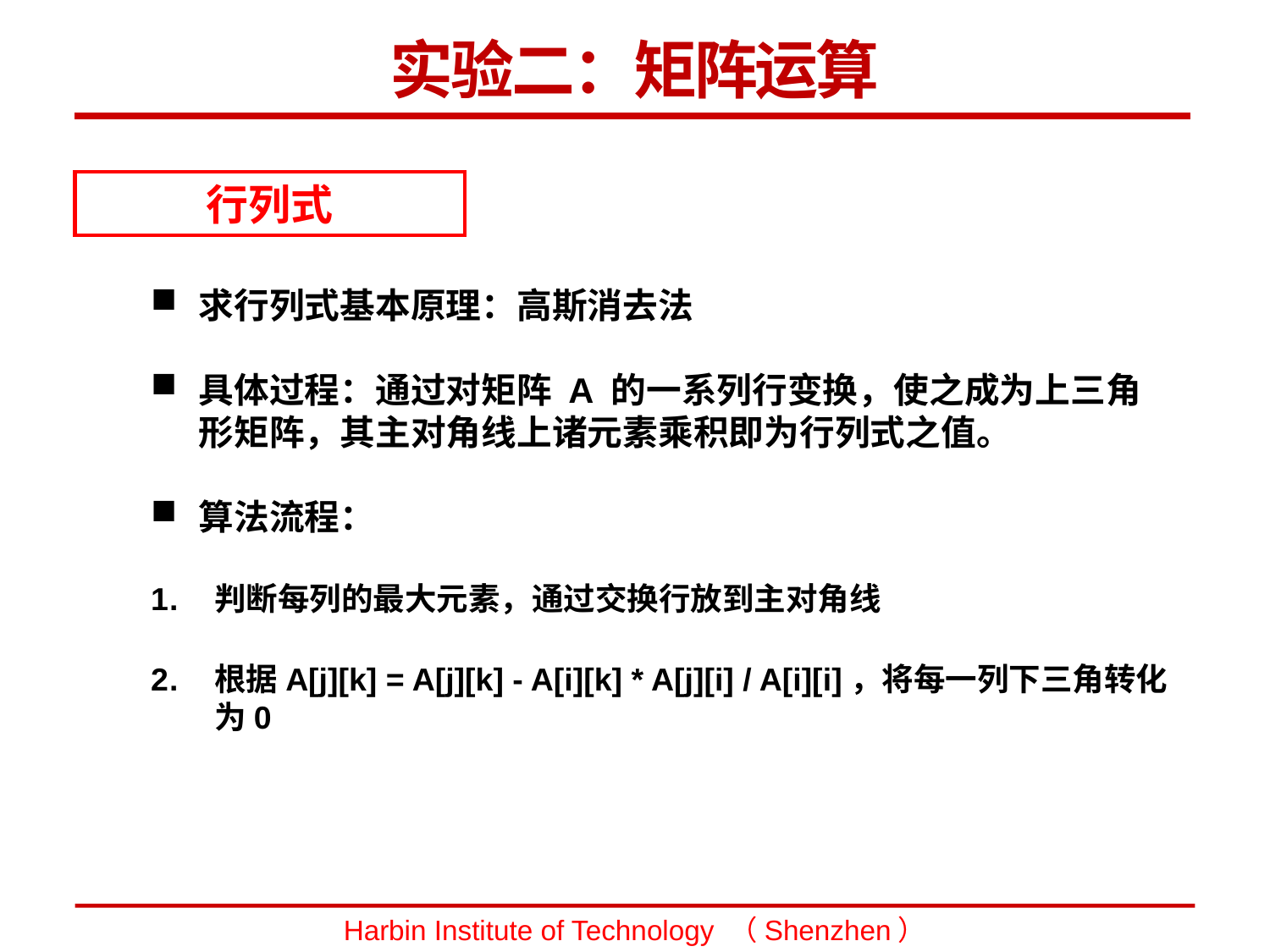

实验二：矩阵运算
行列式
求行列式基本原理：高斯消去法
具体过程：通过对矩阵 A 的一系列行变换，使之成为上三角形矩阵，其主对角线上诸元素乘积即为行列式之值。
算法流程：
判断每列的最大元素，通过交换行放到主对角线
根据A[j][k] = A[j][k] - A[i][k] * A[j][i] / A[i][i]，将每一列下三角转化为0

Harbin Institute of Technology （Shenzhen）